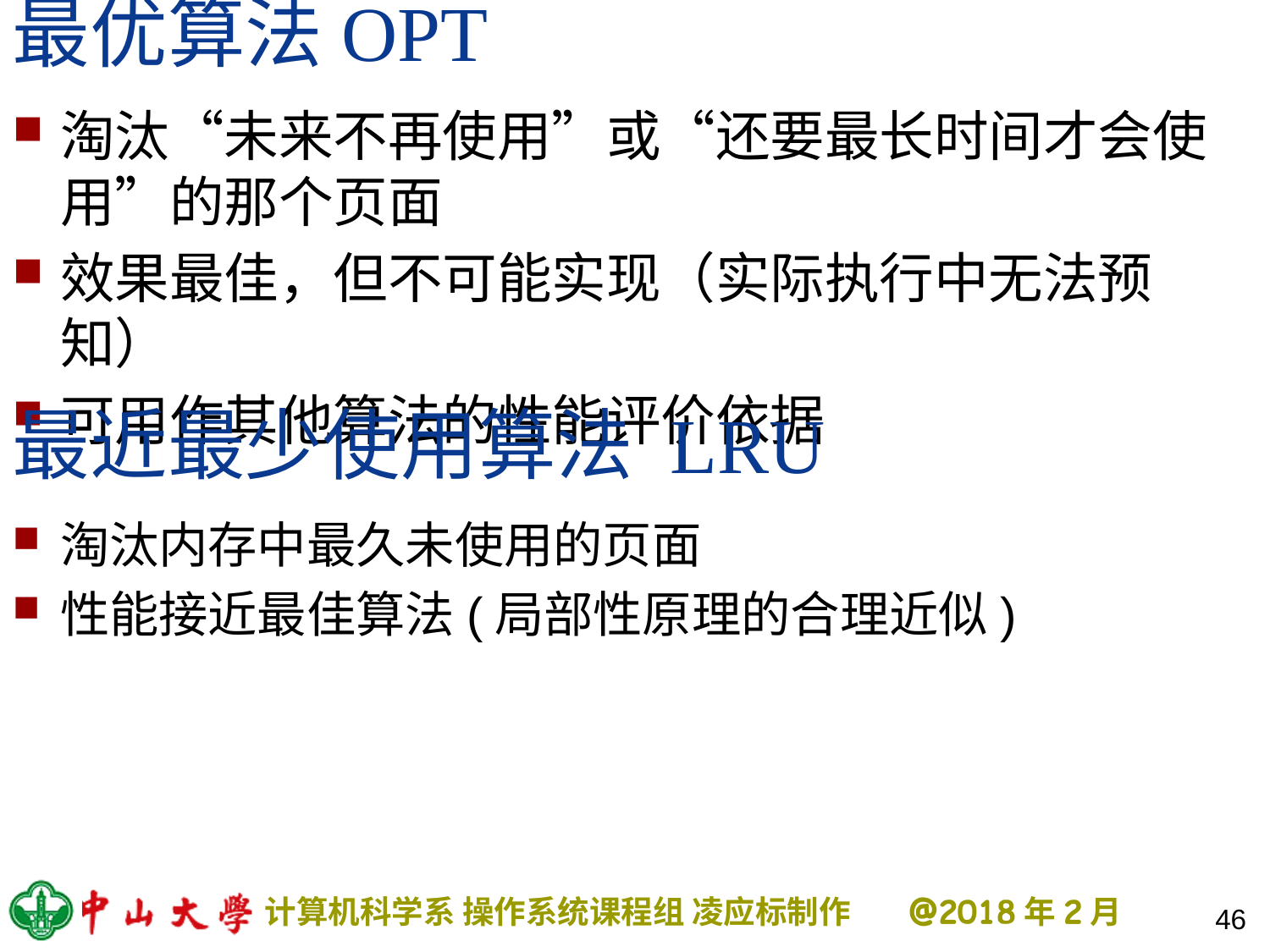

# 最优算法OPT
淘汰“未来不再使用”或“还要最长时间才会使用”的那个页面
效果最佳，但不可能实现（实际执行中无法预知）
可用作其他算法的性能评价依据

最近最少使用算法 LRU
淘汰内存中最久未使用的页面
性能接近最佳算法(局部性原理的合理近似)
46